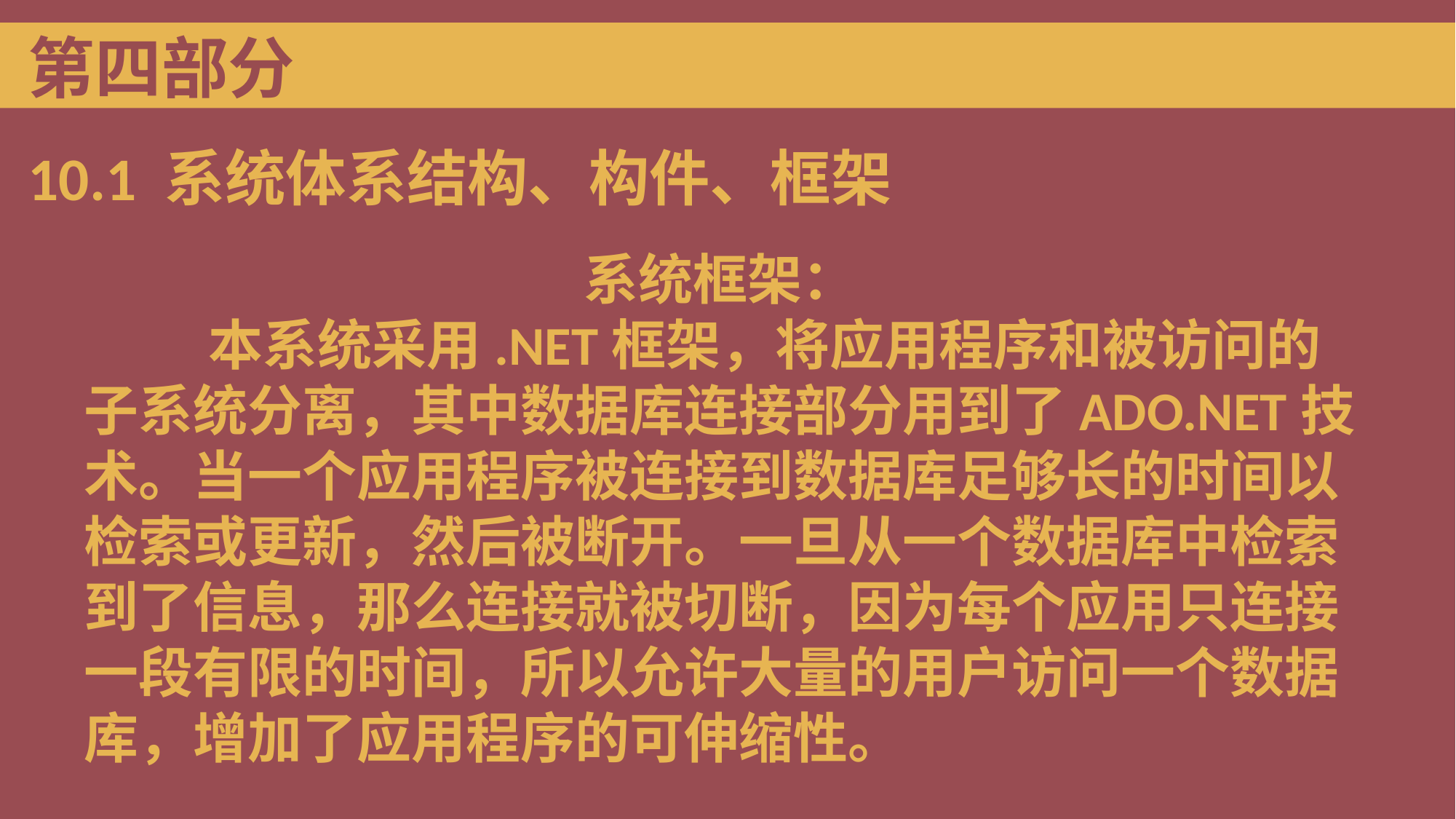

第四部分

10.1 系统体系结构、构件、框架

系统框架：
         本系统采用.NET框架，将应用程序和被访问的子系统分离，其中数据库连接部分用到了ADO.NET技术。当一个应用程序被连接到数据库足够长的时间以检索或更新，然后被断开。一旦从一个数据库中检索到了信息，那么连接就被切断，因为每个应用只连接一段有限的时间，所以允许大量的用户访问一个数据库，增加了应用程序的可伸缩性。